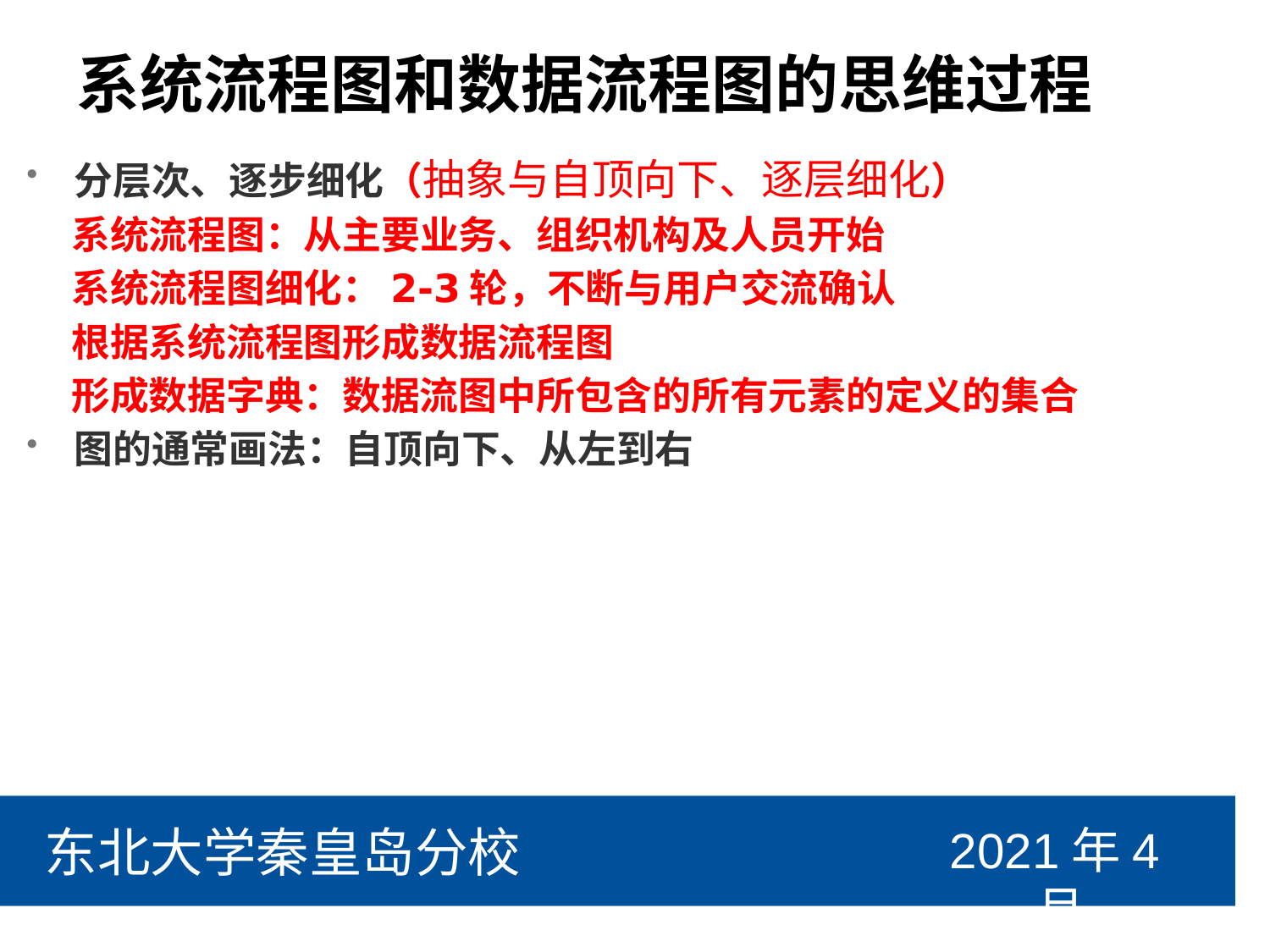

# 系统流程图和数据流程图的思维过程
分层次、逐步细化（抽象与自顶向下、逐层细化）
    系统流程图：从主要业务、组织机构及人员开始
    系统流程图细化：2-3轮，不断与用户交流确认
    根据系统流程图形成数据流程图
    形成数据字典：数据流图中所包含的所有元素的定义的集合
图的通常画法：自顶向下、从左到右